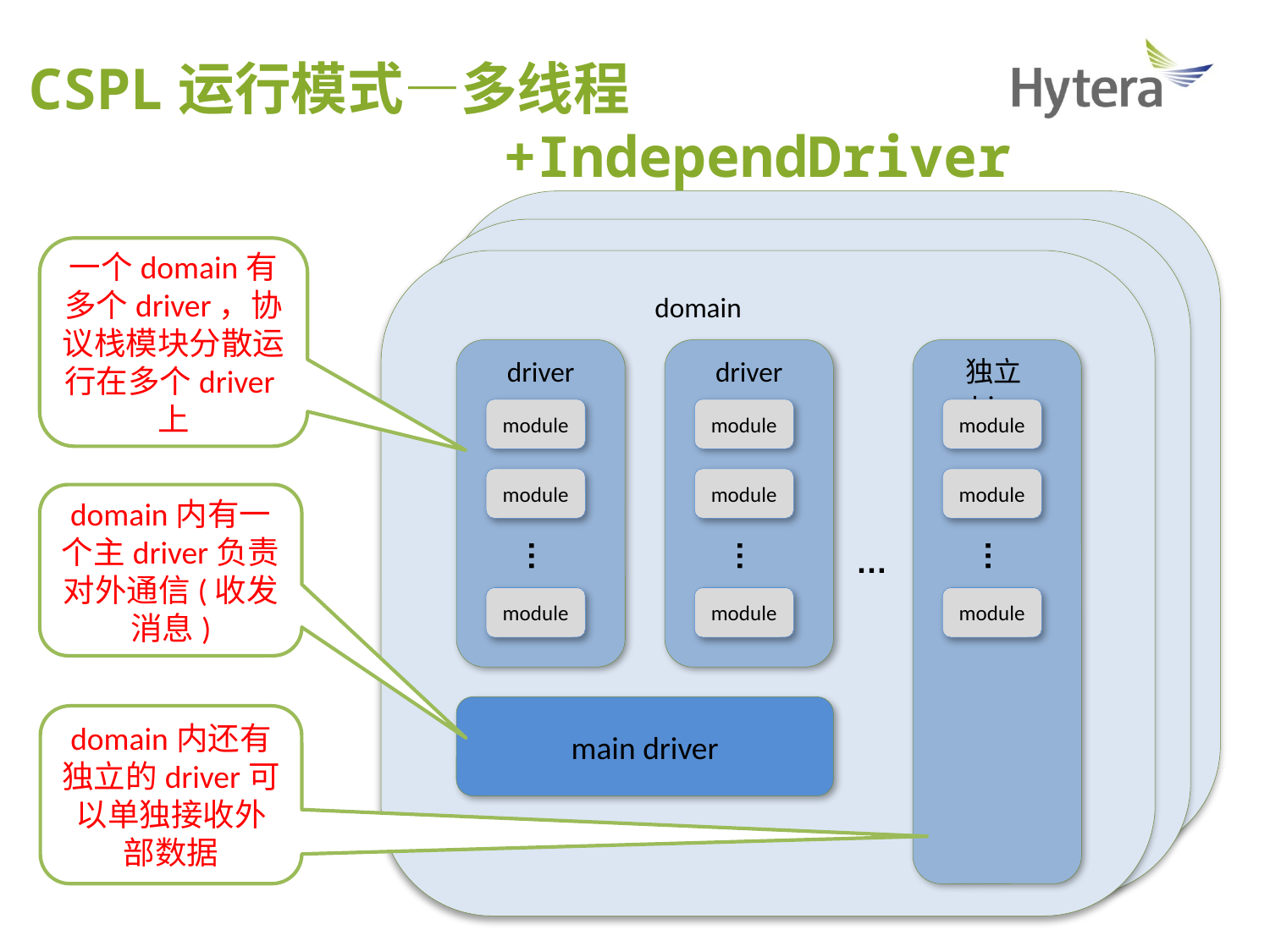

CSPL运行模式—多线程
              +IndependDriver
domain
domain
一个domain有多个driver，协议栈模块分散运行在多个driver上
domain
driver
driver
独立driver
module
module
module
module
module
module
domain内有一个主driver负责对外通信(收发消息)
…
…
…
…
module
module
module
main driver
domain内还有独立的driver可以单独接收外部数据